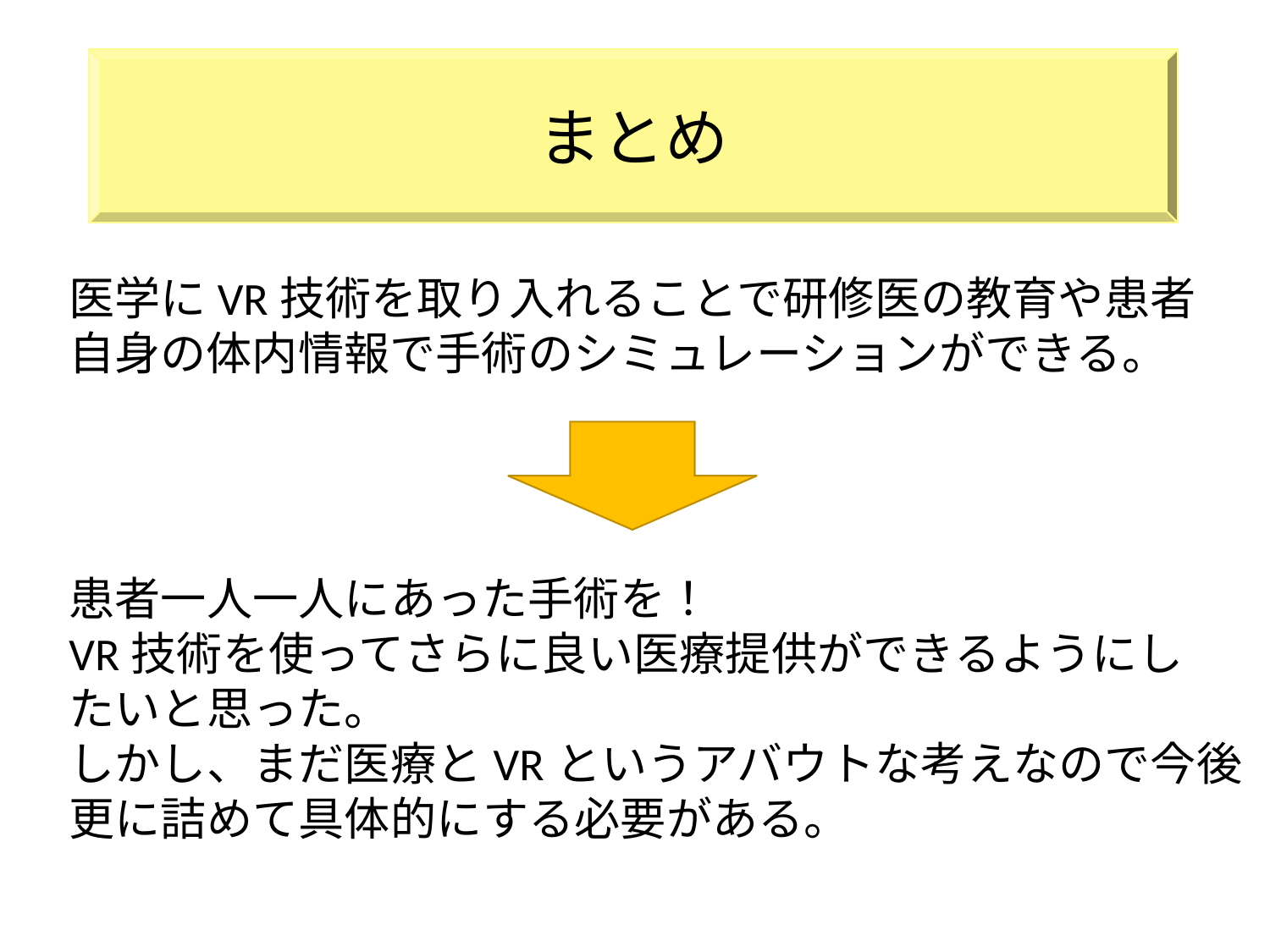

まとめ
医学にVR技術を取り入れることで研修医の教育や患者
自身の体内情報で手術のシミュレーションができる。

患者一人一人にあった手術を！
VR技術を使ってさらに良い医療提供ができるようにし
たいと思った。
しかし、まだ医療とVRというアバウトな考えなので今後
更に詰めて具体的にする必要がある。